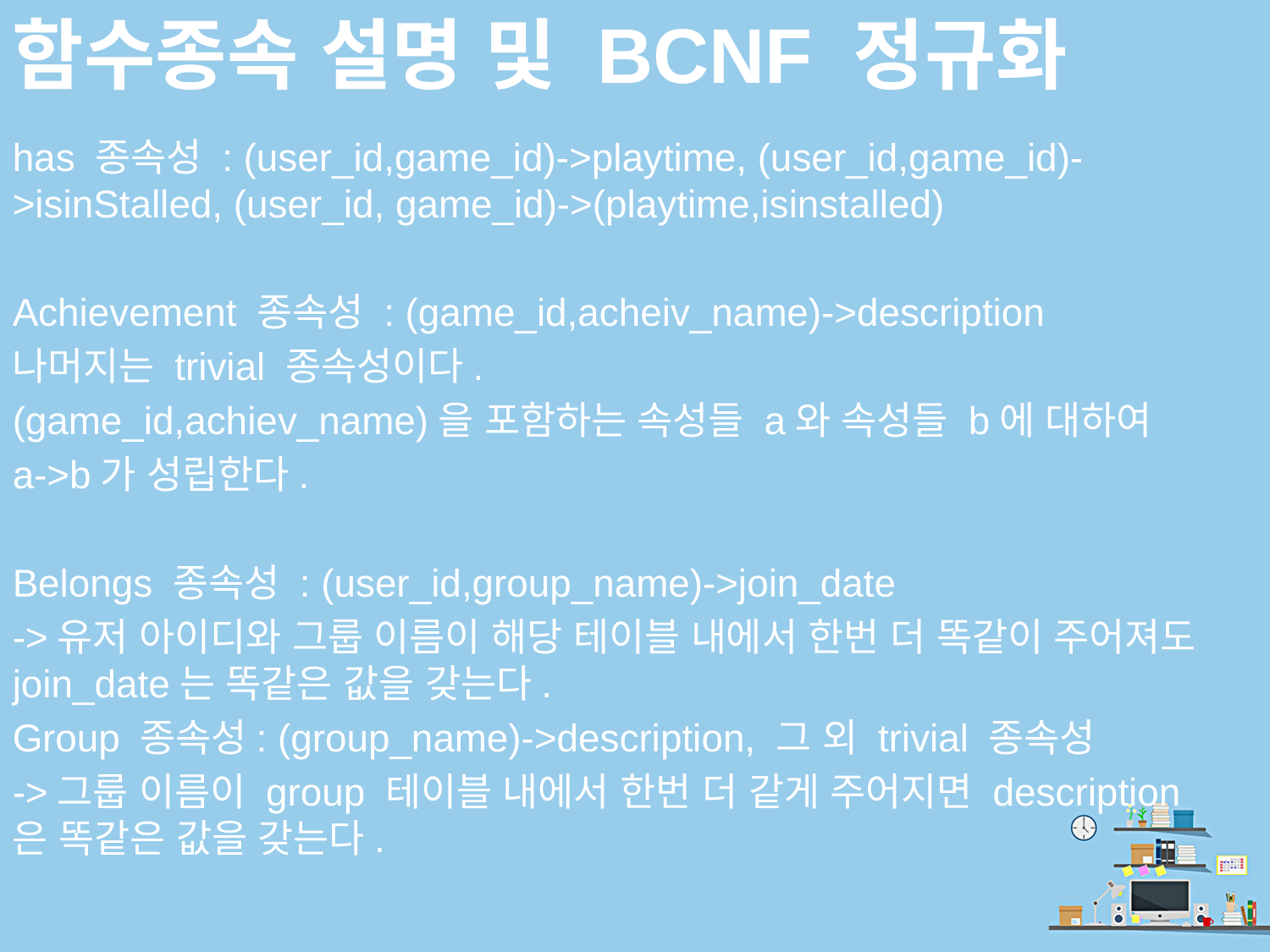

# 함수종속 설명 및 BCNF 정규화
has 종속성 : (user_id,game_id)->playtime, (user_id,game_id)->isinStalled, (user_id, game_id)->(playtime,isinstalled)

Achievement 종속성 : (game_id,acheiv_name)->description
나머지는 trivial 종속성이다.
(game_id,achiev_name)을 포함하는 속성들 a와 속성들 b에 대하여
a->b가 성립한다.

Belongs 종속성 : (user_id,group_name)->join_date
->유저 아이디와 그룹 이름이 해당 테이블 내에서 한번 더 똑같이 주어져도 join_date는 똑같은 값을 갖는다.
Group 종속성: (group_name)->description, 그 외 trivial 종속성
->그룹 이름이 group 테이블 내에서 한번 더 같게 주어지면 description은 똑같은 값을 갖는다.